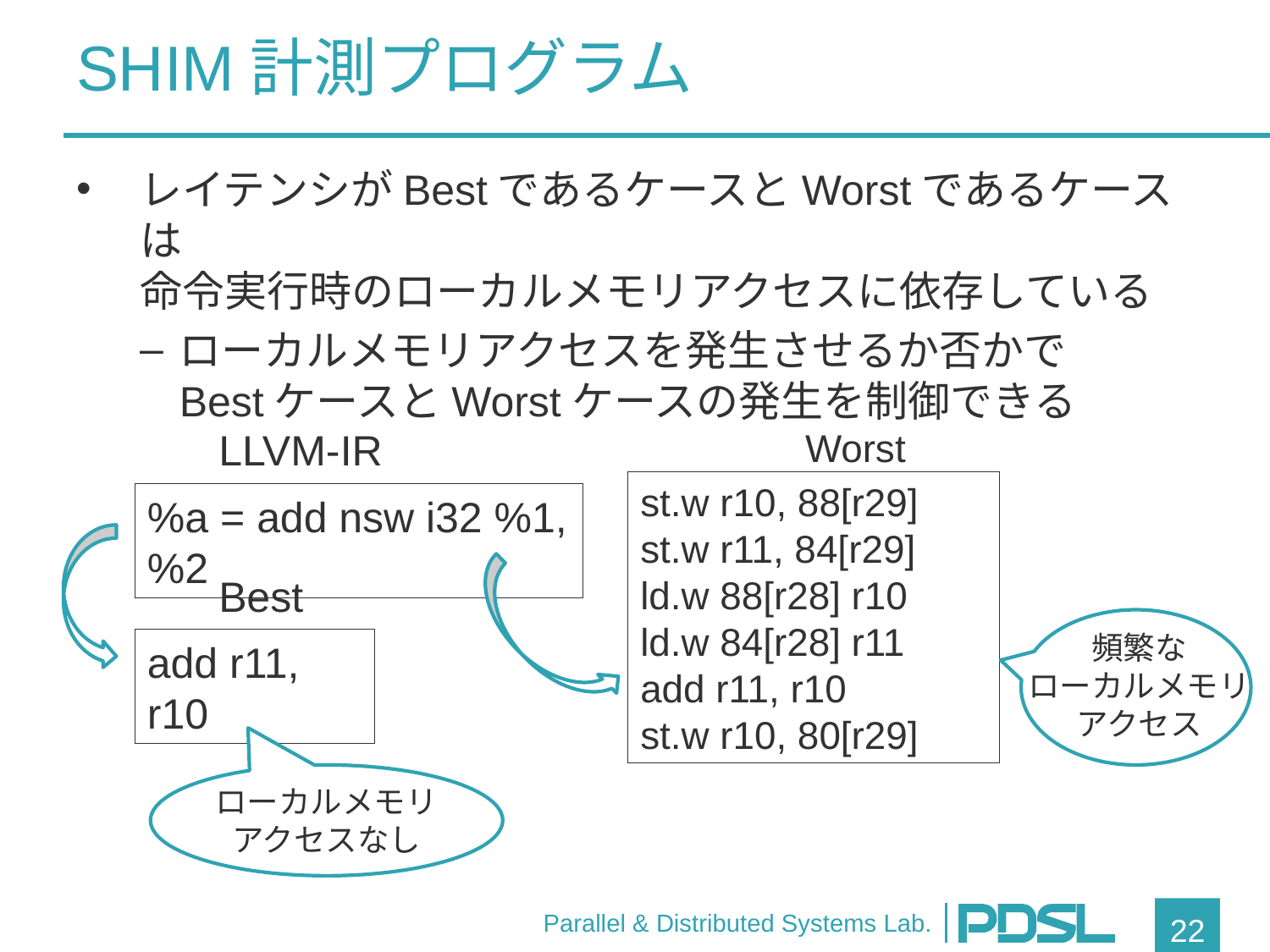

# SHIM計測プログラム
レイテンシがBestであるケースとWorstであるケースは
命令実行時のローカルメモリアクセスに依存している
ローカルメモリアクセスを発生させるか否かで
BestケースとWorstケースの発生を制御できる

LLVM-IR
Worst
st.w r10, 88[r29]
st.w r11, 84[r29]
ld.w 88[r28] r10
ld.w 84[r28] r11
add r11, r10
st.w r10, 80[r29]
%a = add nsw i32 %1, %2

Best

頻繁な
ローカルメモリ
アクセス
add r11, r10
ローカルメモリ
アクセスなし